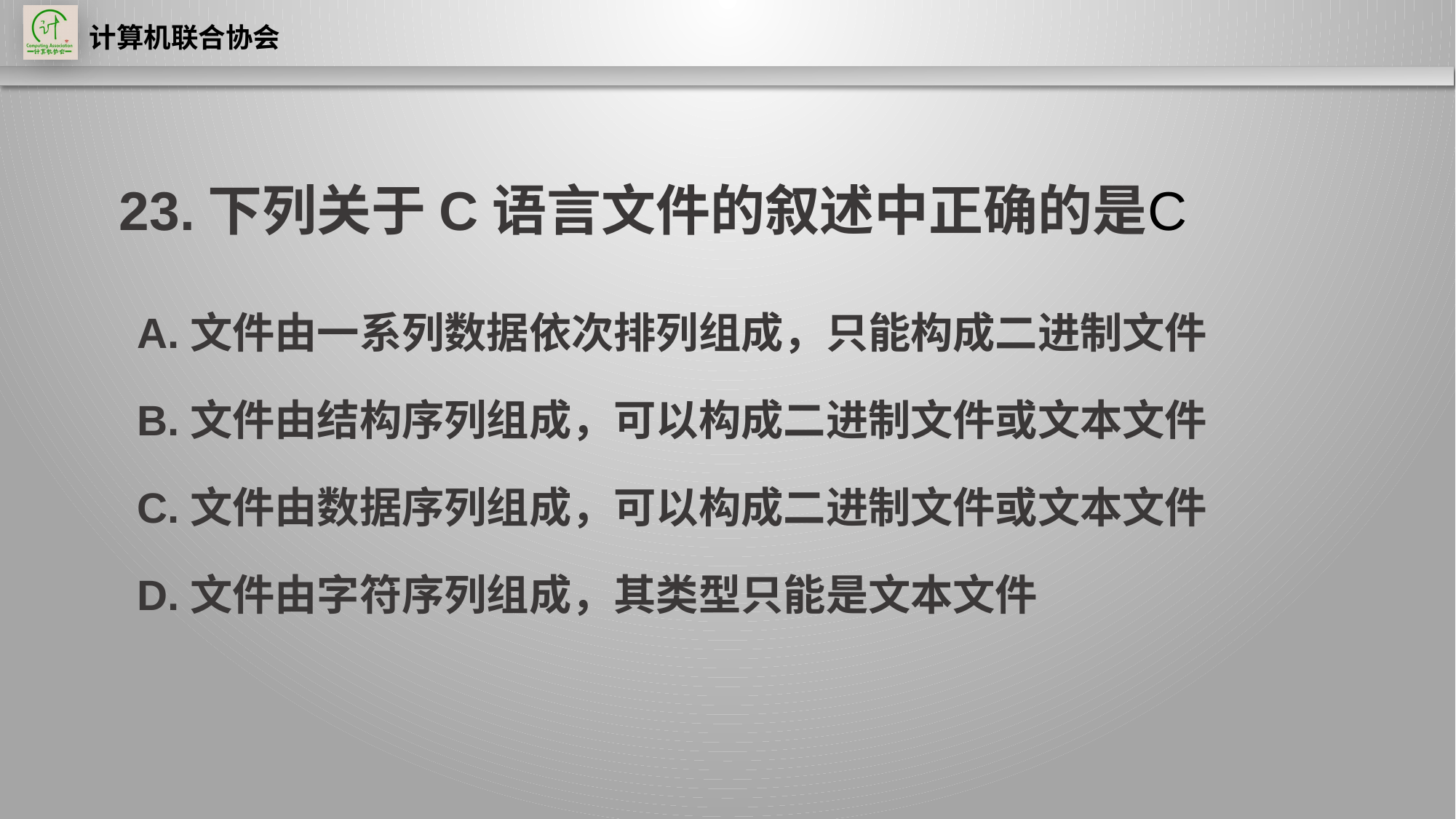

C
23.下列关于C语言文件的叙述中正确的是
A.文件由一系列数据依次排列组成，只能构成二进制文件
B.文件由结构序列组成，可以构成二进制文件或文本文件
C.文件由数据序列组成，可以构成二进制文件或文本文件
D.文件由字符序列组成，其类型只能是文本文件